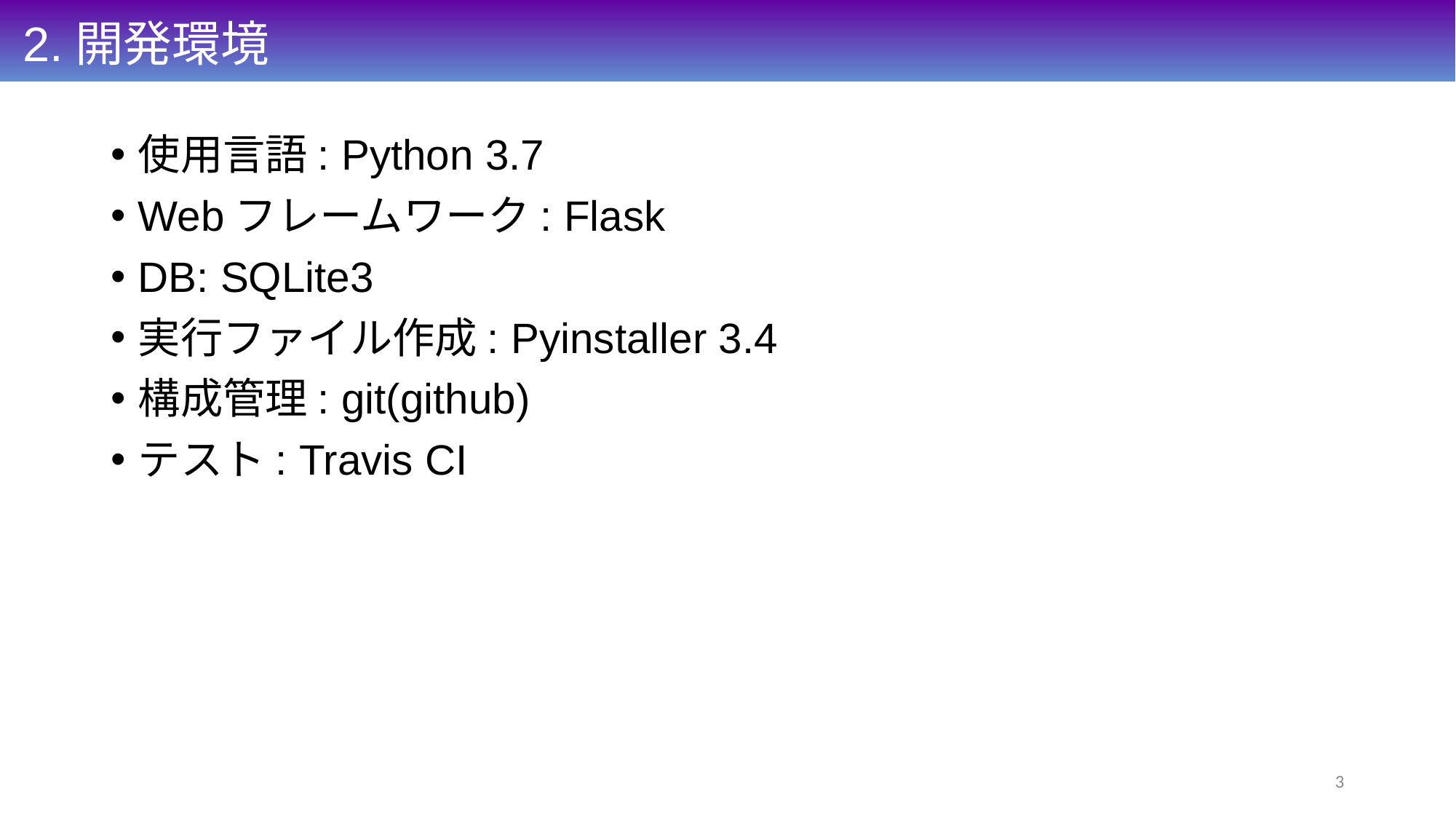

# 2.開発環境
使用言語: Python 3.7
Webフレームワーク: Flask
DB: SQLite3
実行ファイル作成: Pyinstaller 3.4
構成管理: git(github)
テスト: Travis CI

3